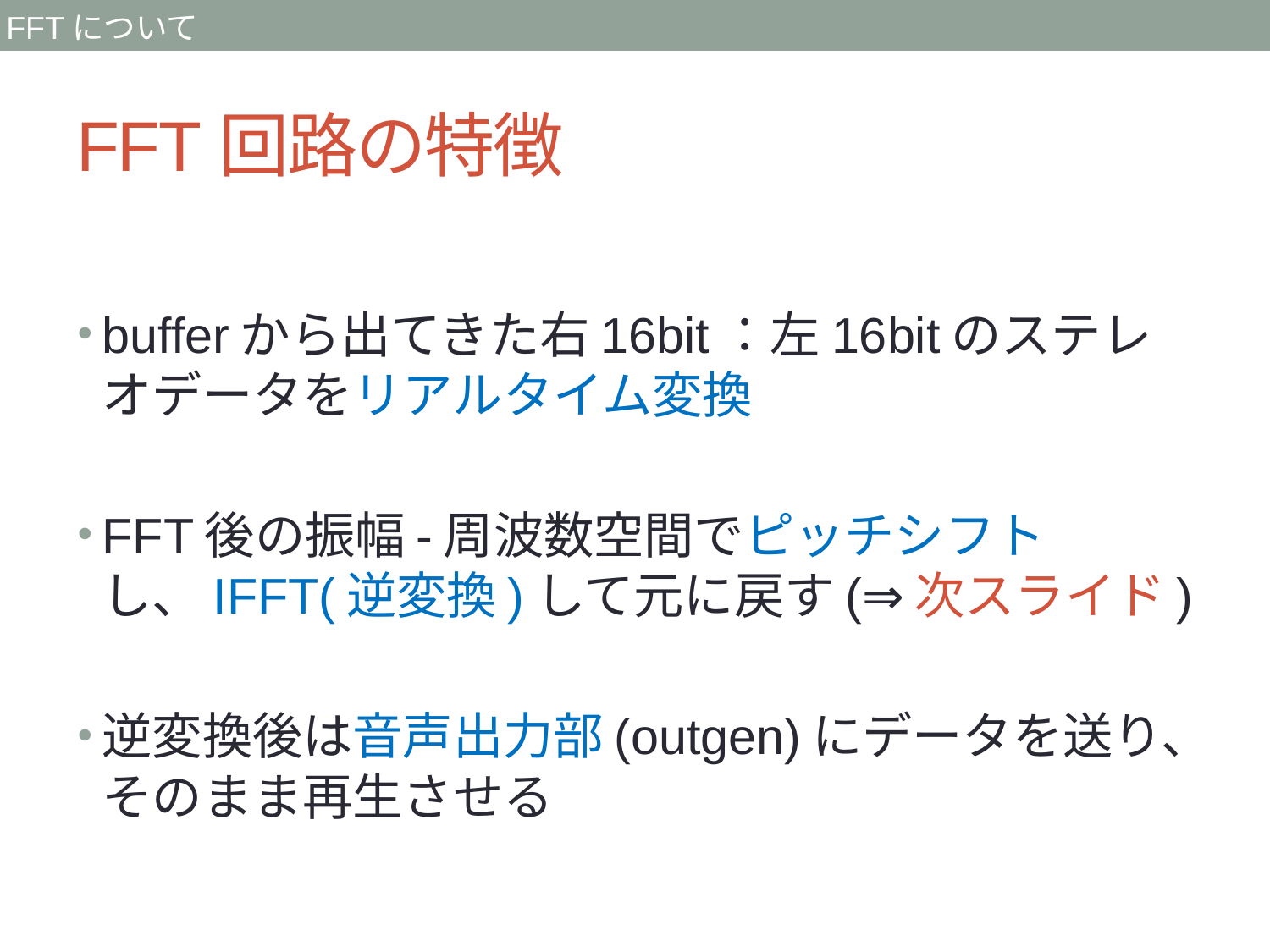

FFTについて
# FFT回路の特徴

bufferから出てきた右16bit：左16bitのステレオデータをリアルタイム変換

FFT後の振幅-周波数空間でピッチシフトし、IFFT(逆変換)して元に戻す(⇒次スライド)

逆変換後は音声出力部(outgen)にデータを送り、そのまま再生させる